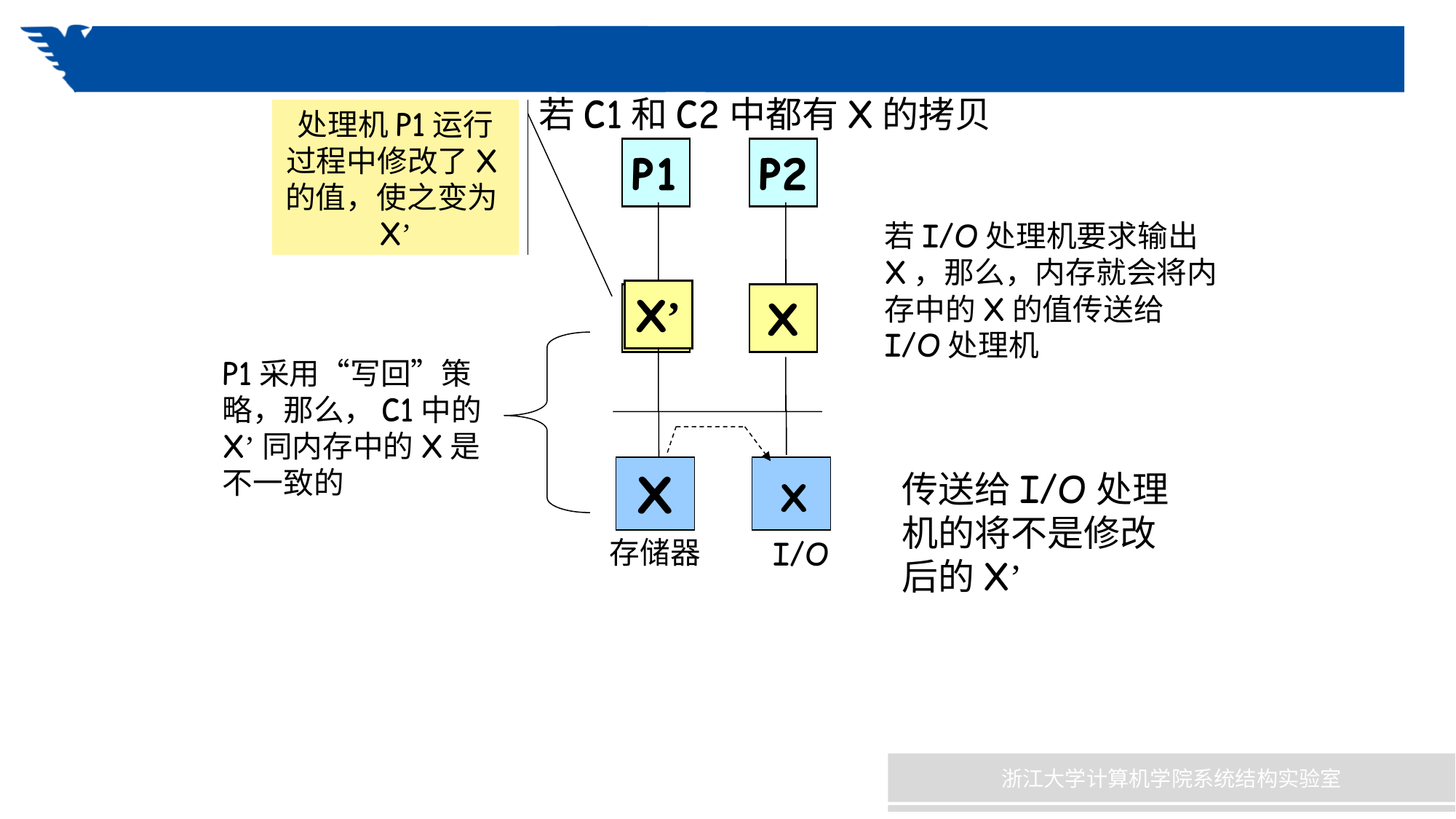

若C1和C2中都有X的拷贝
处理机P1运行过程中修改了X的值，使之变为X’
P1
P2

若I/O处理机要求输出X，那么，内存就会将内存中的X的值传送给I/O处理机
X’
X
X

P1采用“写回”策略，那么，C1中的X’同内存中的X是不一致的

X

传送给I/O处理机的将不是修改后的X’
X
存储器
I/O